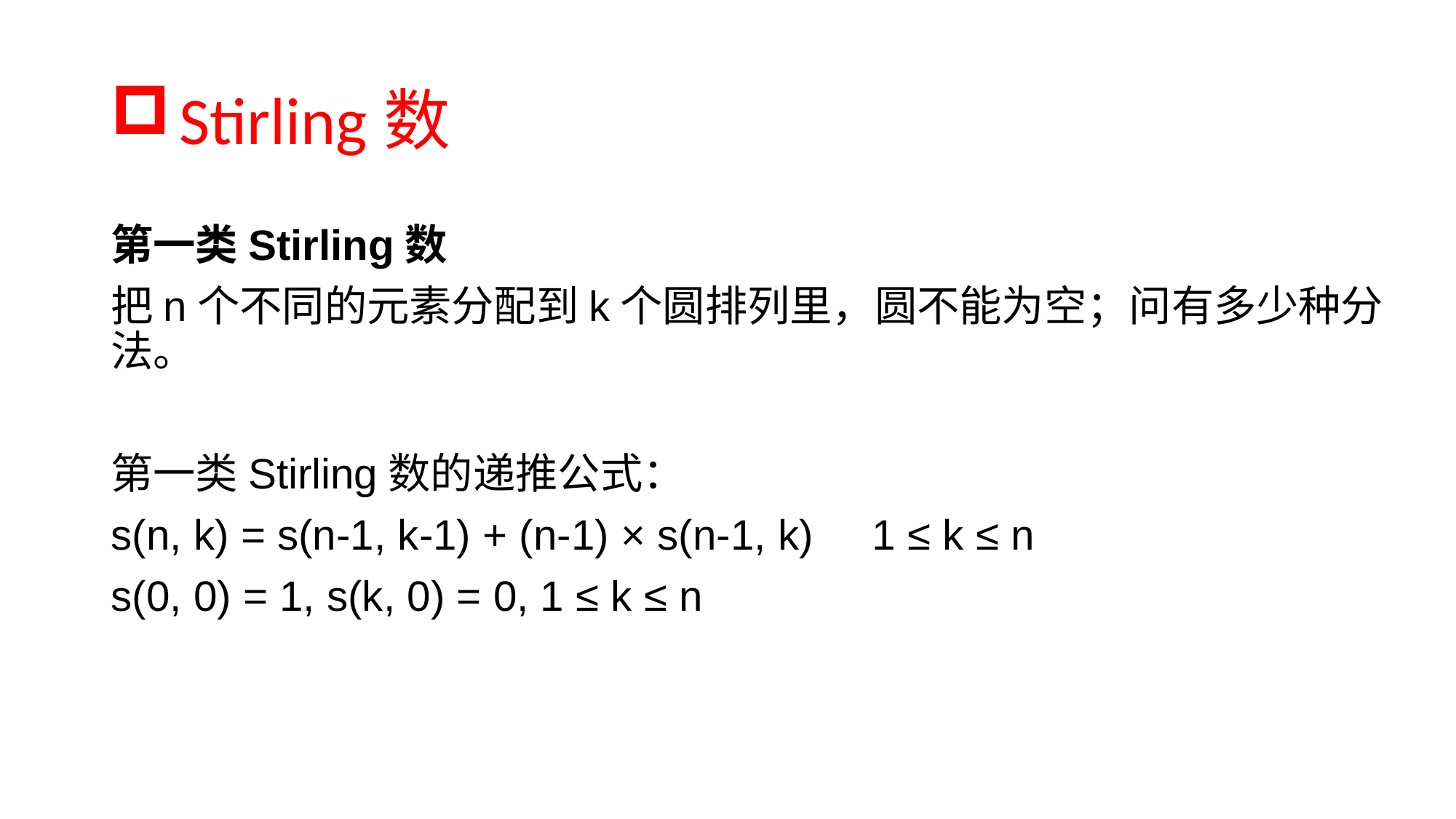

# Stirling数
第一类Stirling数
把n个不同的元素分配到k个圆排列里，圆不能为空；问有多少种分法。

第一类Stirling数的递推公式：
s(n, k) = s(n-1, k-1) + (n-1) × s(n-1, k)     1 ≤ k ≤ n
s(0, 0) = 1, s(k, 0) = 0, 1 ≤ k ≤ n